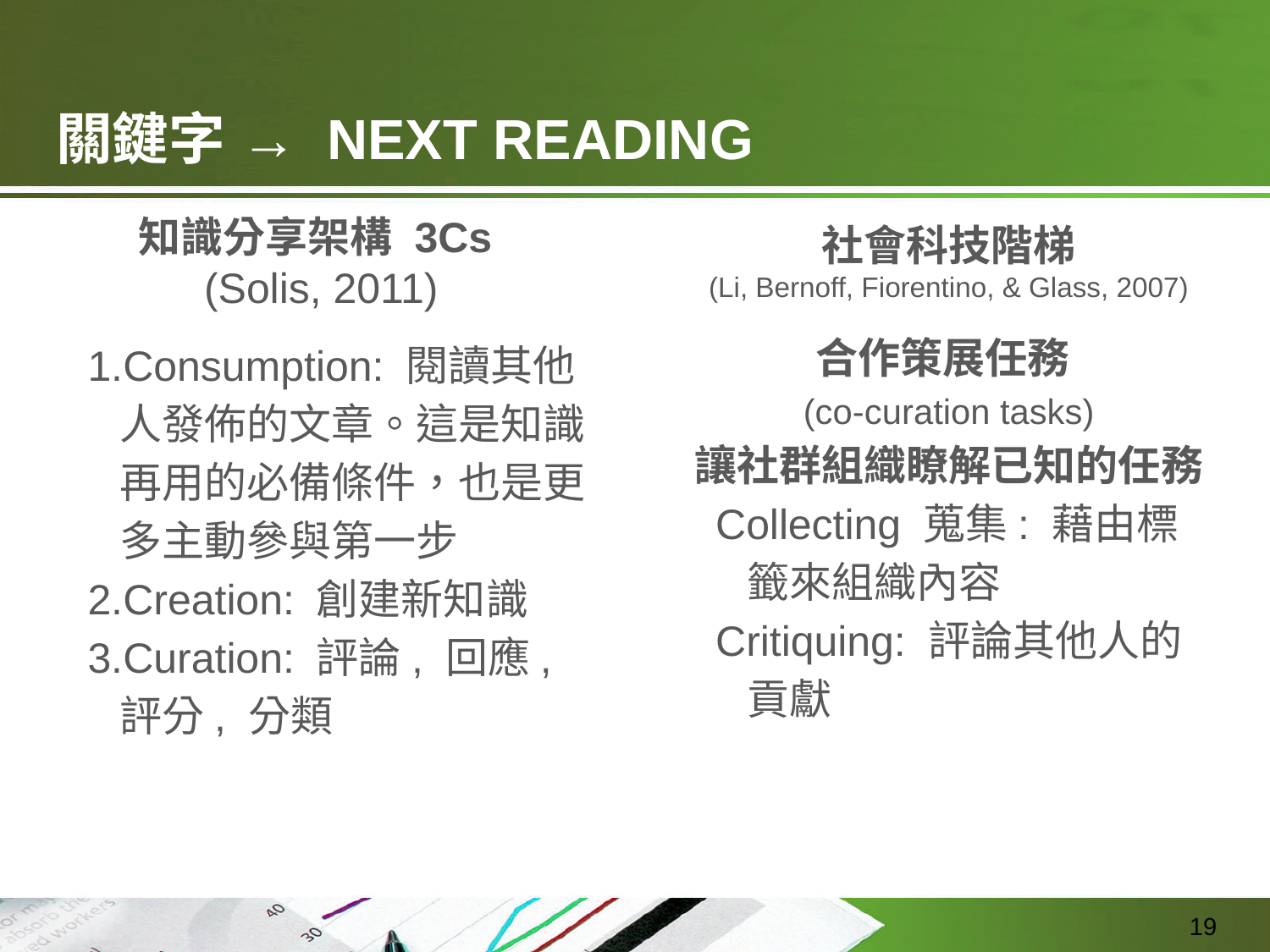

# 關鍵字 → NEXT READING
知識分享架構 3Cs
(Solis, 2011)
社會科技階梯
(Li, Bernoff, Fiorentino, & Glass, 2007)
Consumption: 閱讀其他人發佈的文章。這是知識再用的必備條件，也是更多主動參與第一步
Creation: 創建新知識
Curation: 評論, 回應, 評分, 分類
合作策展任務
(co-curation tasks)
讓社群組織瞭解已知的任務
Collecting 蒐集: 藉由標籤來組織內容
Critiquing: 評論其他人的貢獻

19